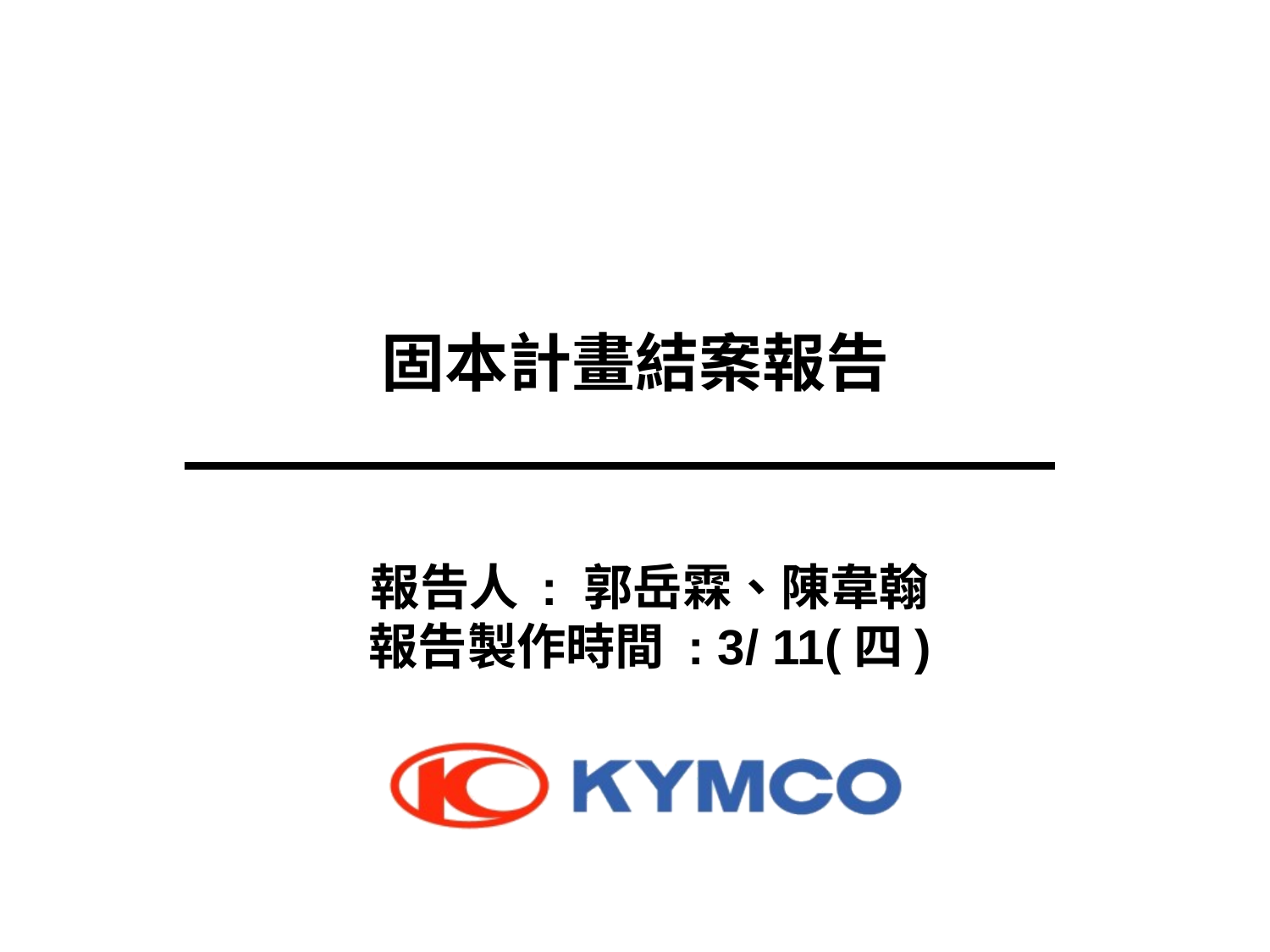

固本計畫結案報告
# 報告人 : 郭岳霖、陳韋翰 報告製作時間 : 3/ 11(四)